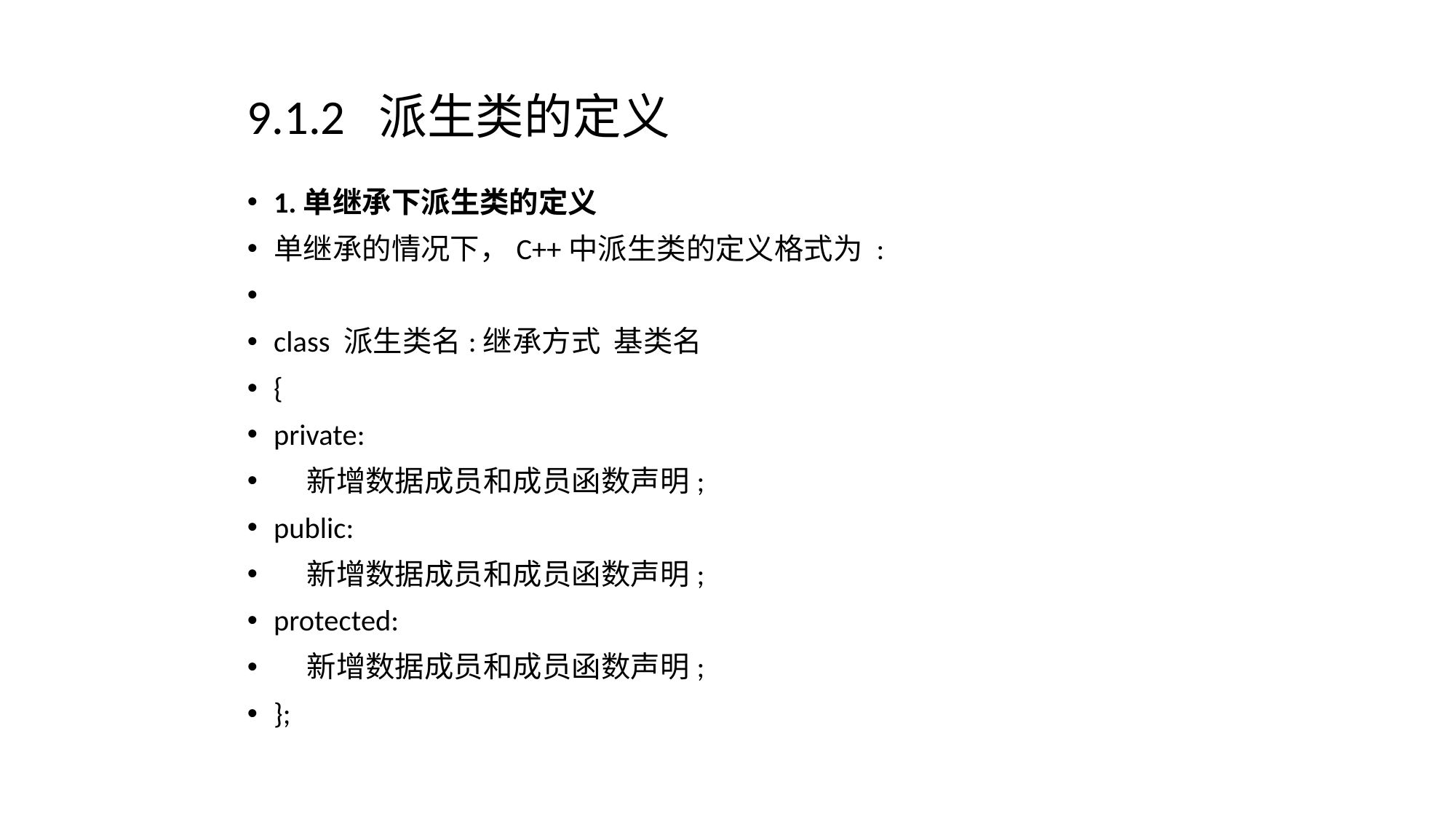

# 9.1.2  派生类的定义
1.单继承下派生类的定义
单继承的情况下，C++中派生类的定义格式为 :

class 派生类名:继承方式  基类名
{
private:
    新增数据成员和成员函数声明;
public:
    新增数据成员和成员函数声明;
protected:
    新增数据成员和成员函数声明;
};